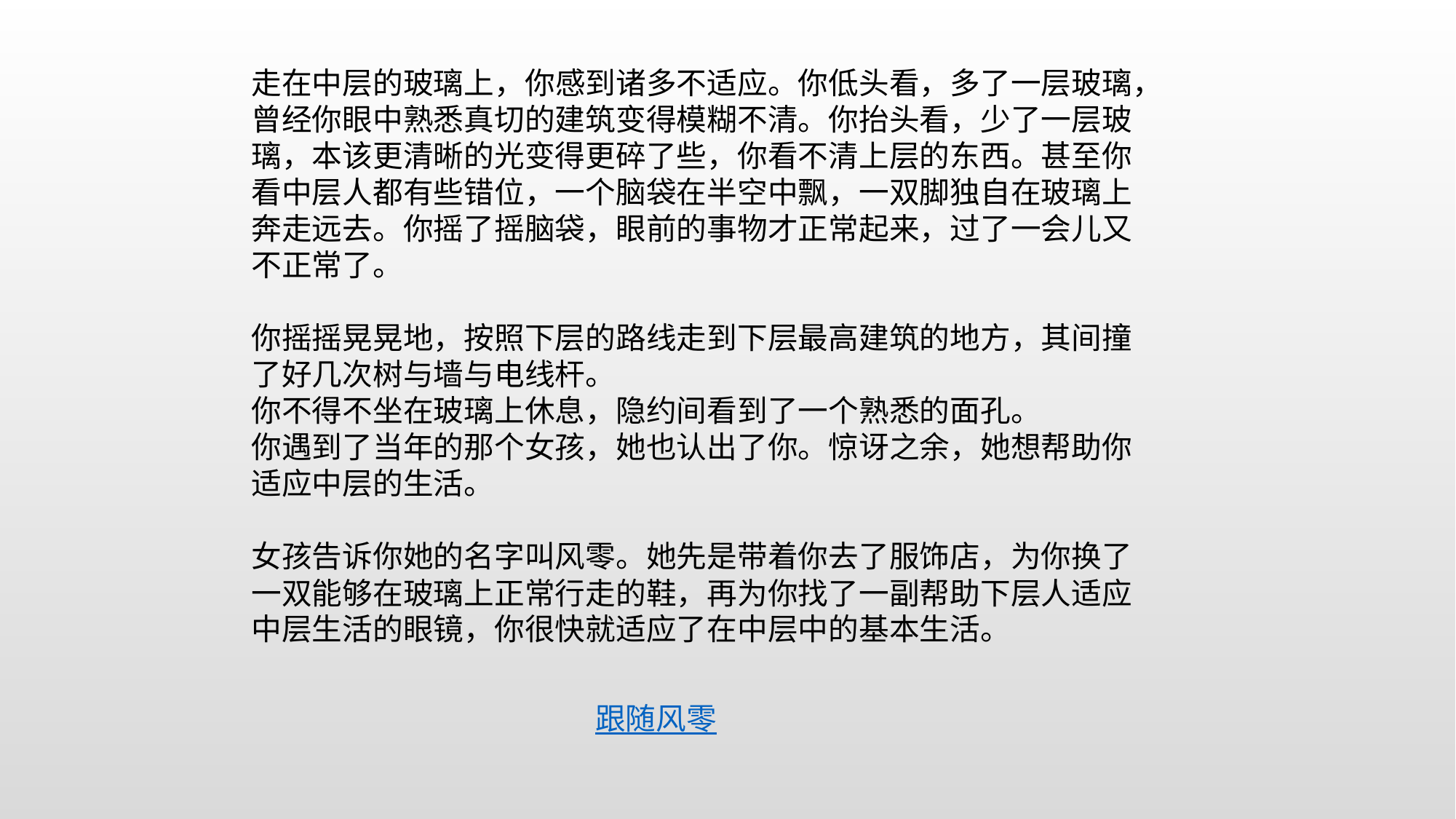

走在中层的玻璃上，你感到诸多不适应。你低头看，多了一层玻璃，曾经你眼中熟悉真切的建筑变得模糊不清。你抬头看，少了一层玻璃，本该更清晰的光变得更碎了些，你看不清上层的东西。甚至你看中层人都有些错位，一个脑袋在半空中飘，一双脚独自在玻璃上奔走远去。你摇了摇脑袋，眼前的事物才正常起来，过了一会儿又不正常了。

你摇摇晃晃地，按照下层的路线走到下层最高建筑的地方，其间撞了好几次树与墙与电线杆。
你不得不坐在玻璃上休息，隐约间看到了一个熟悉的面孔。
你遇到了当年的那个女孩，她也认出了你。惊讶之余，她想帮助你适应中层的生活。

女孩告诉你她的名字叫风零。她先是带着你去了服饰店，为你换了一双能够在玻璃上正常行走的鞋，再为你找了一副帮助下层人适应中层生活的眼镜，你很快就适应了在中层中的基本生活。
跟随风零